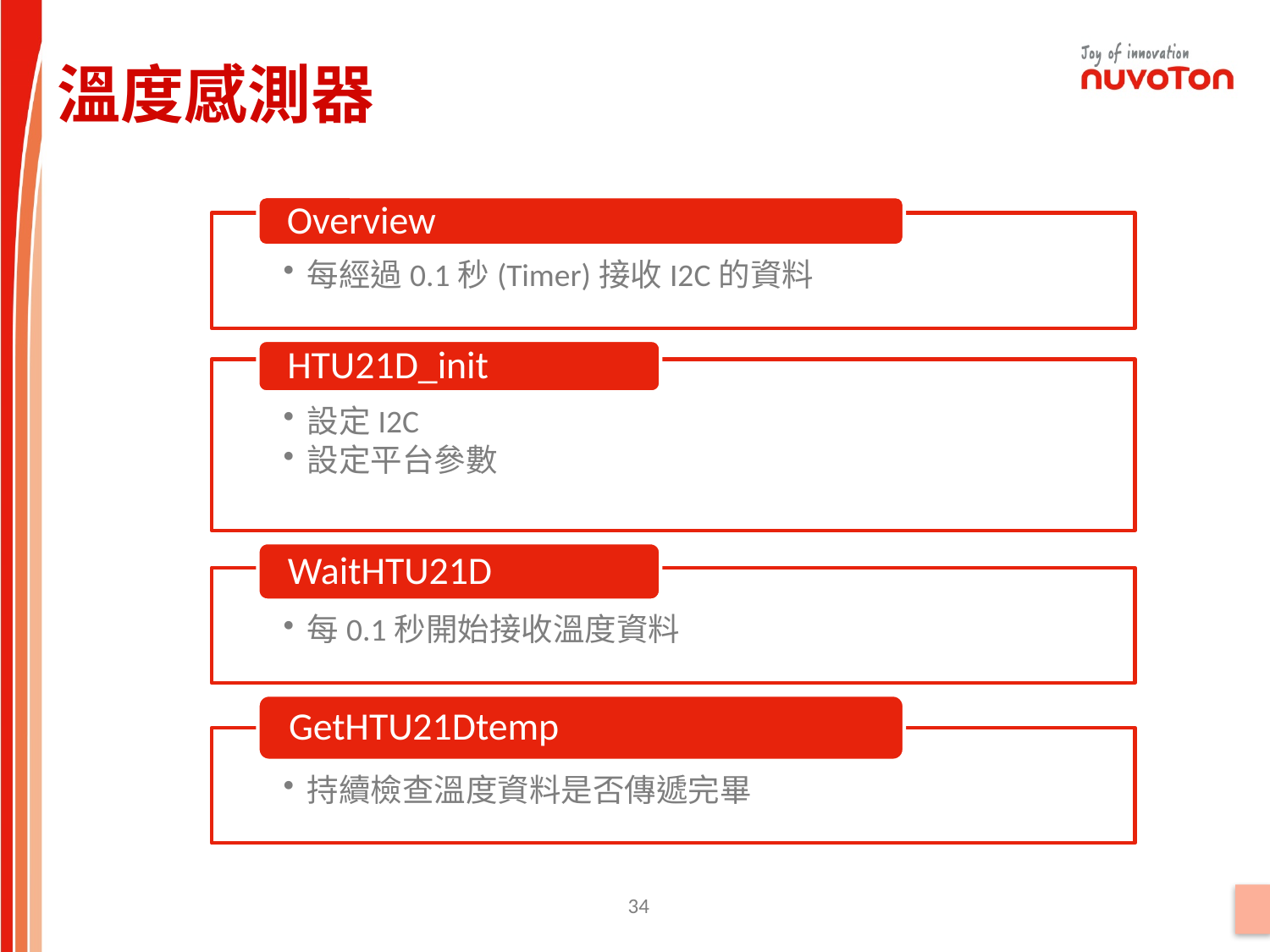

溫度感測器
每經過0.1秒(Timer)接收I2C的資料
Overview
設定I2C
設定平台參數
HTU21D_init
每0.1秒開始接收溫度資料
WaitHTU21D
持續檢查溫度資料是否傳遞完畢
GetHTU21Dtemp
34